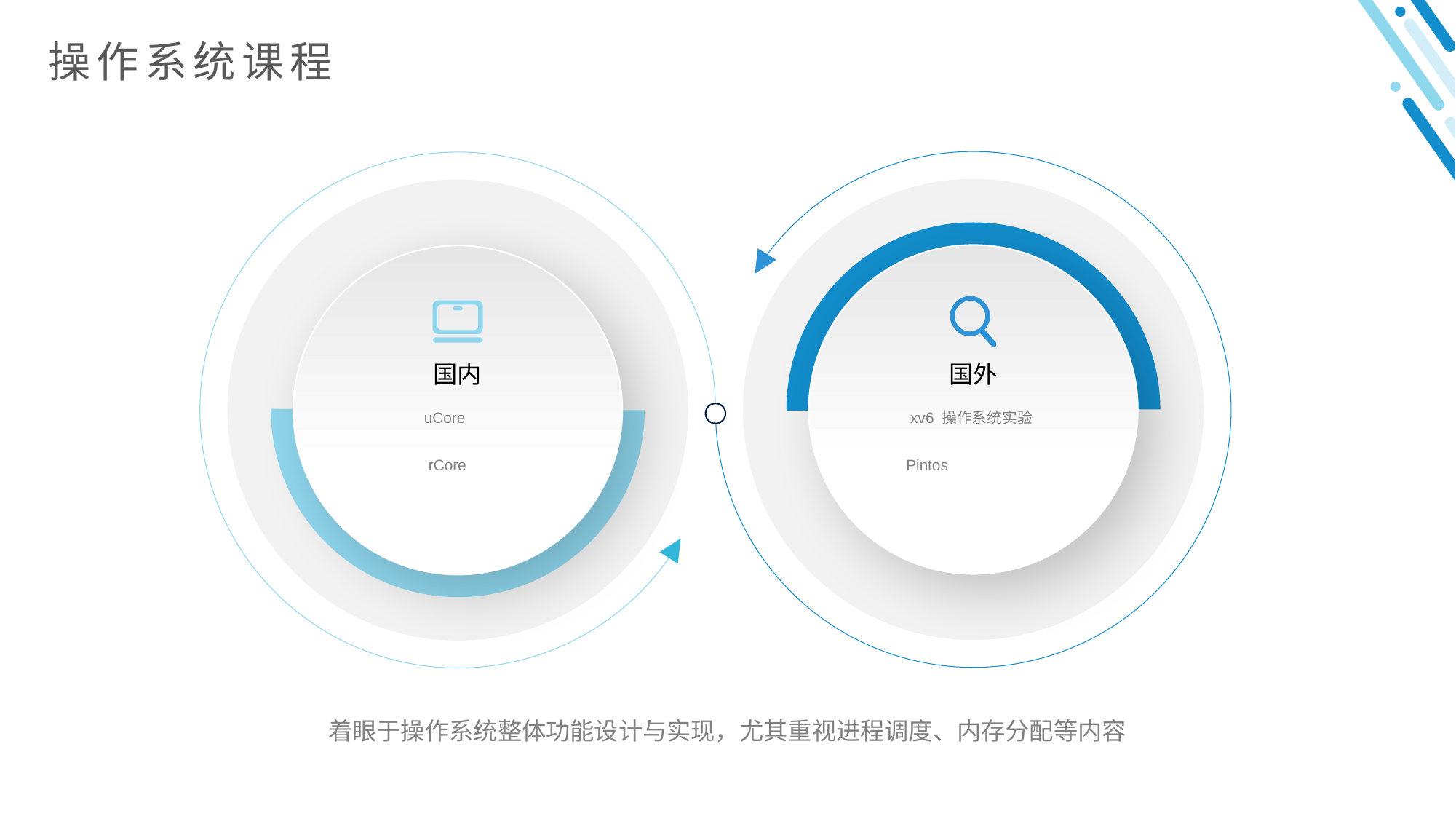

操作系统课程

国内
国外
                   uCore
                    rCore
            xv6 操作系统实验
           Pintos

着眼于操作系统整体功能设计与实现，尤其重视进程调度、内存分配等内容